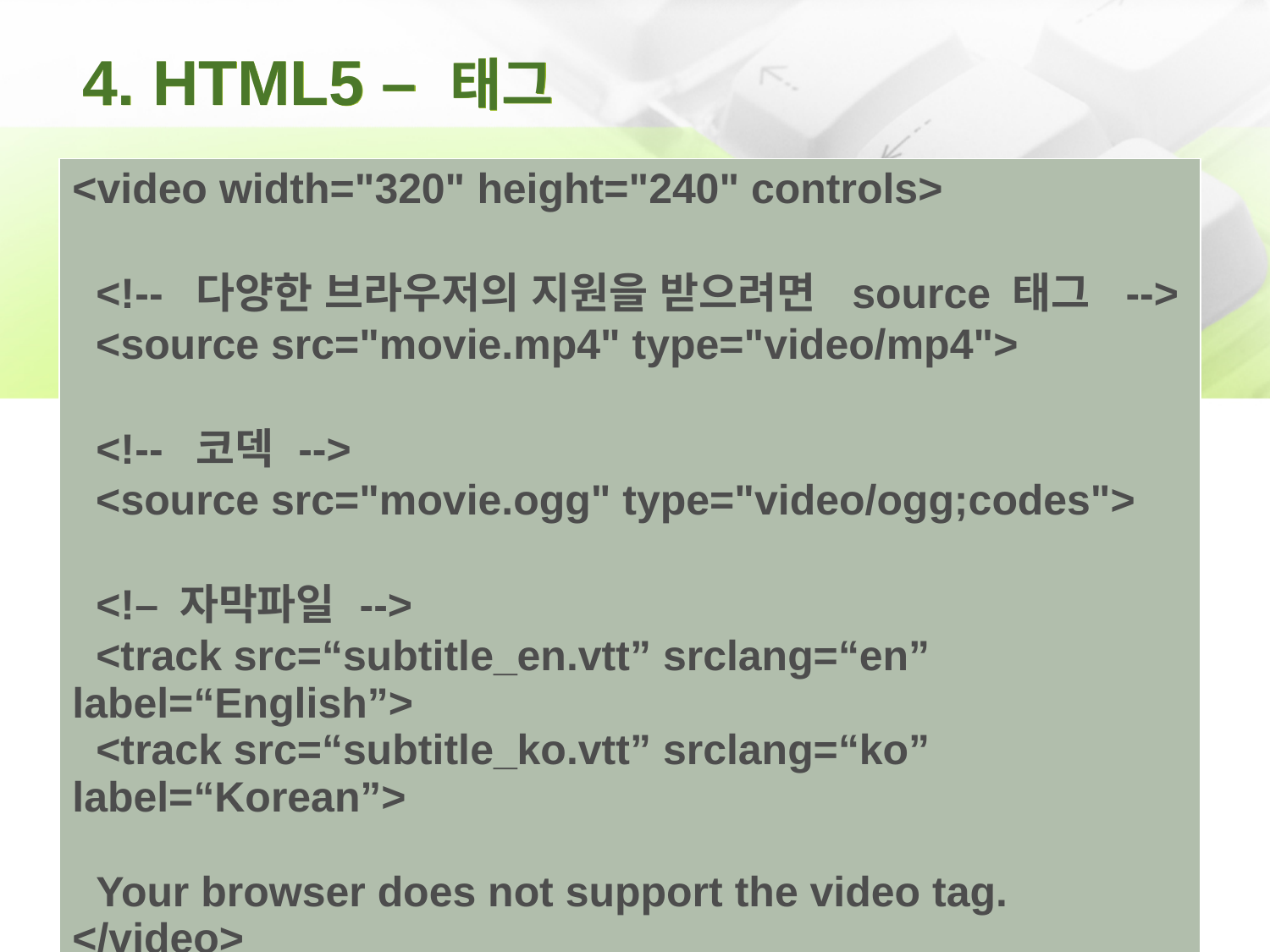

# 4. HTML5 – 태그
| <video width="320" height="240" controls> <!-- 다양한 브라우저의 지원을 받으려면 source 태그 -->   <source src="movie.mp4" type="video/mp4"> <!-- 코덱 -->   <source src="movie.ogg" type="video/ogg;codes"> <!– 자막파일 --> <track src=“subtitle\_en.vtt” srclang=“en” label=“English”> <track src=“subtitle\_ko.vtt” srclang=“ko” label=“Korean”> Your browser does not support the video tag. </video> |
| --- |